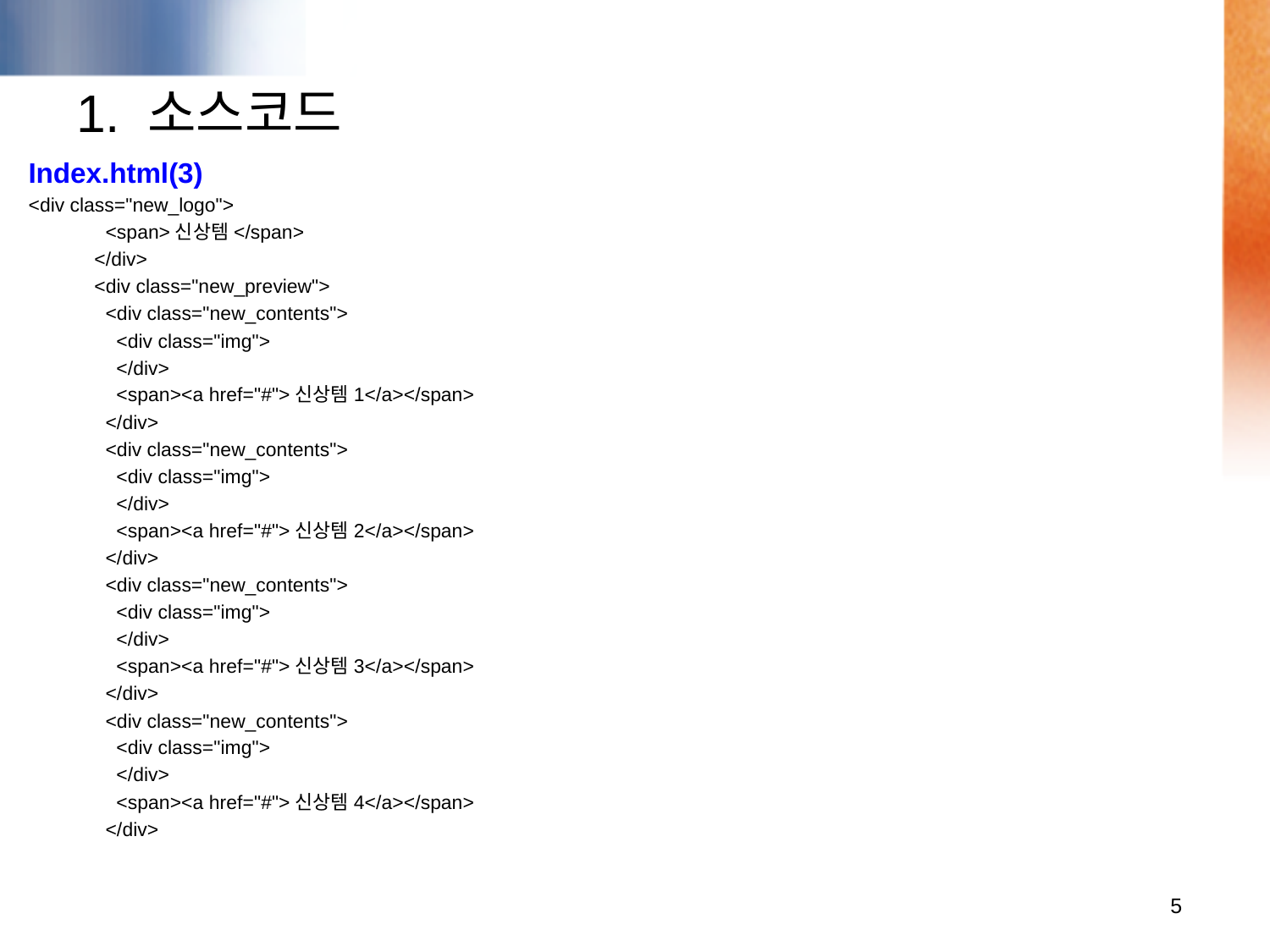

# 1. 소스코드
Index.html(3)
<div class="new_logo">
              <span>신상템</span>
            </div>
            <div class="new_preview">
              <div class="new_contents">
                <div class="img">
                </div>
                <span><a href="#">신상템1</a></span>
              </div>
              <div class="new_contents">
                <div class="img">
                </div>
                <span><a href="#">신상템2</a></span>
              </div>
              <div class="new_contents">
                <div class="img">
                </div>
                <span><a href="#">신상템3</a></span>
              </div>
              <div class="new_contents">
                <div class="img">
                </div>
                <span><a href="#">신상템4</a></span>
              </div>